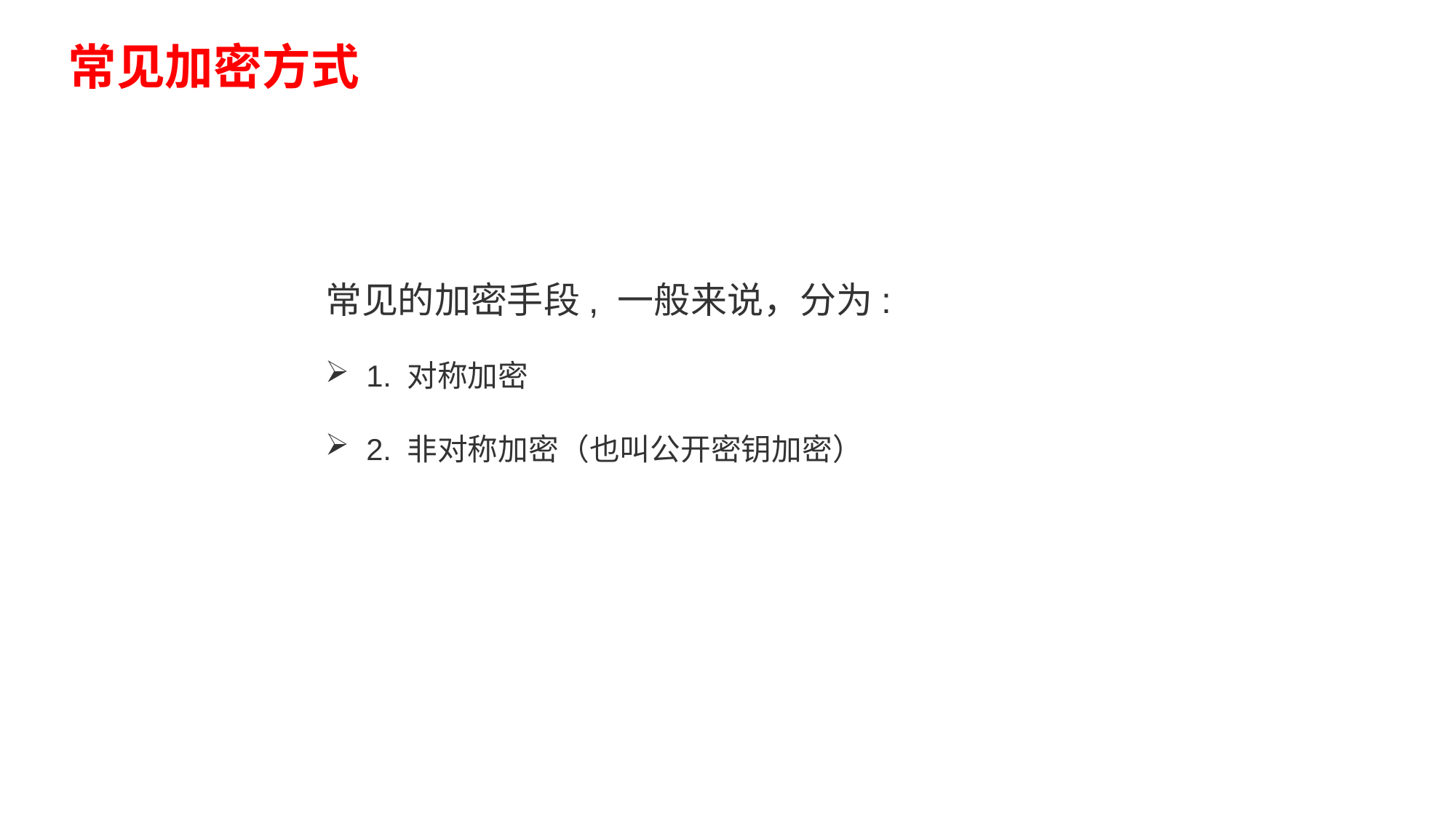

# 常见加密方式
常见的加密手段, 一般来说，分为:

1. 对称加密

2. 非对称加密（也叫公开密钥加密）